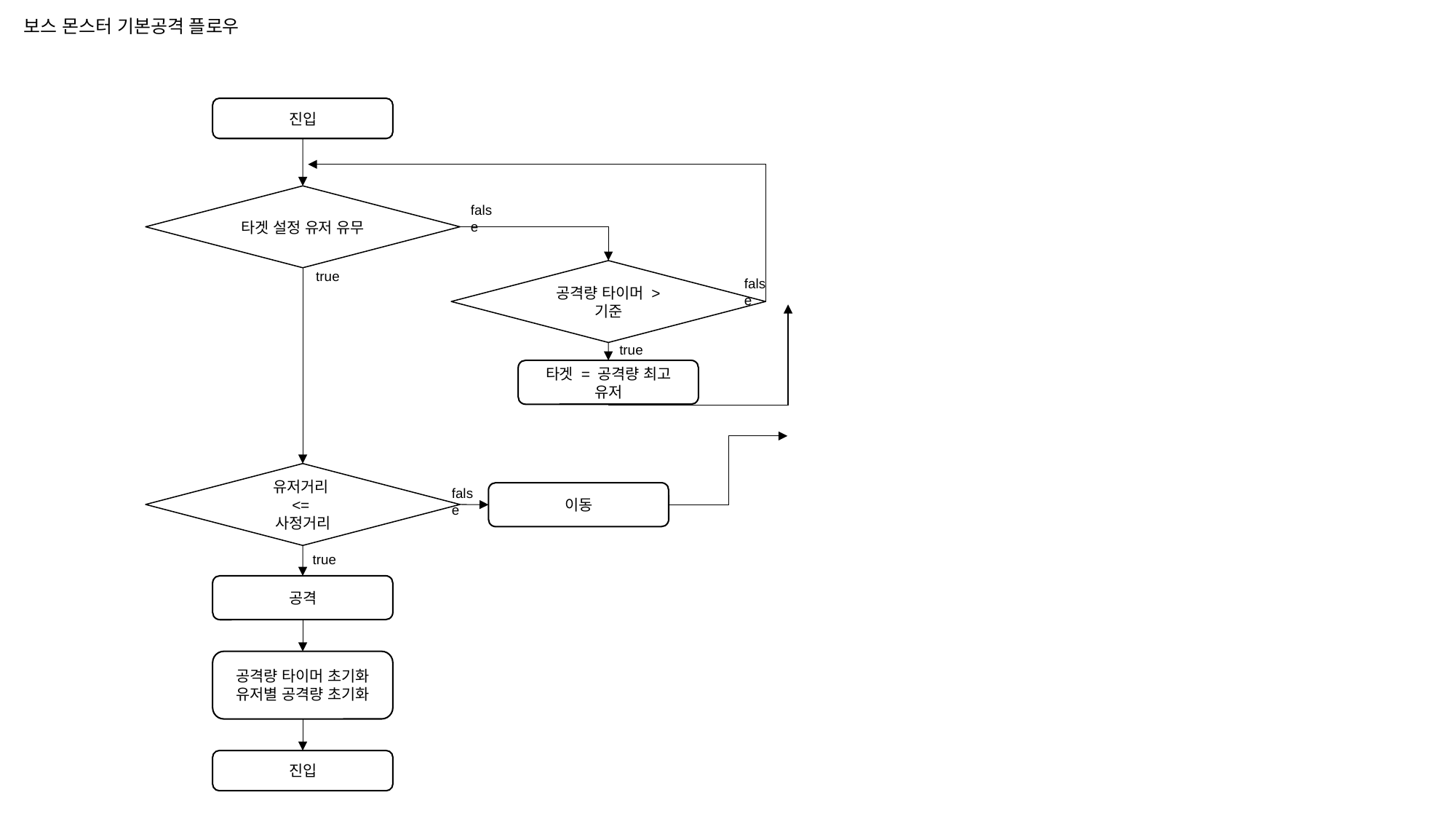

보스 몬스터 기본공격 플로우
진입
타겟 설정 유저 유무
false
공격량 타이머 > 기준
true
false
true
타겟 = 공격량 최고 유저
유저거리
<=
사정거리
false
이동
true
공격
공격량 타이머 초기화
유저별 공격량 초기화
진입